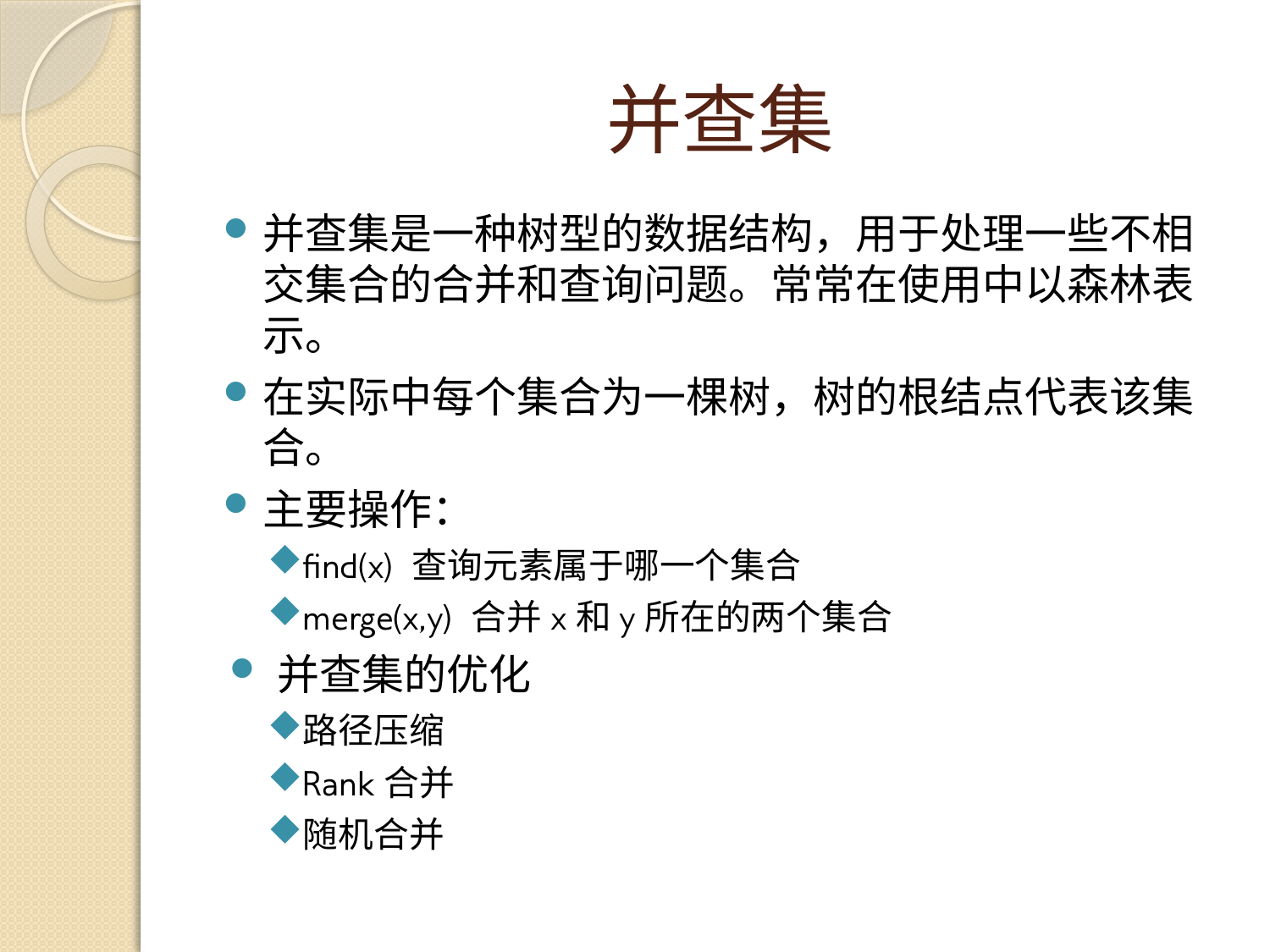

# 并查集
并查集是一种树型的数据结构，用于处理一些不相交集合的合并和查询问题。常常在使用中以森林表示。
在实际中每个集合为一棵树，树的根结点代表该集合。
主要操作：
find(x) 查询元素属于哪一个集合
merge(x,y) 合并x和y所在的两个集合
并查集的优化
路径压缩
Rank合并
随机合并